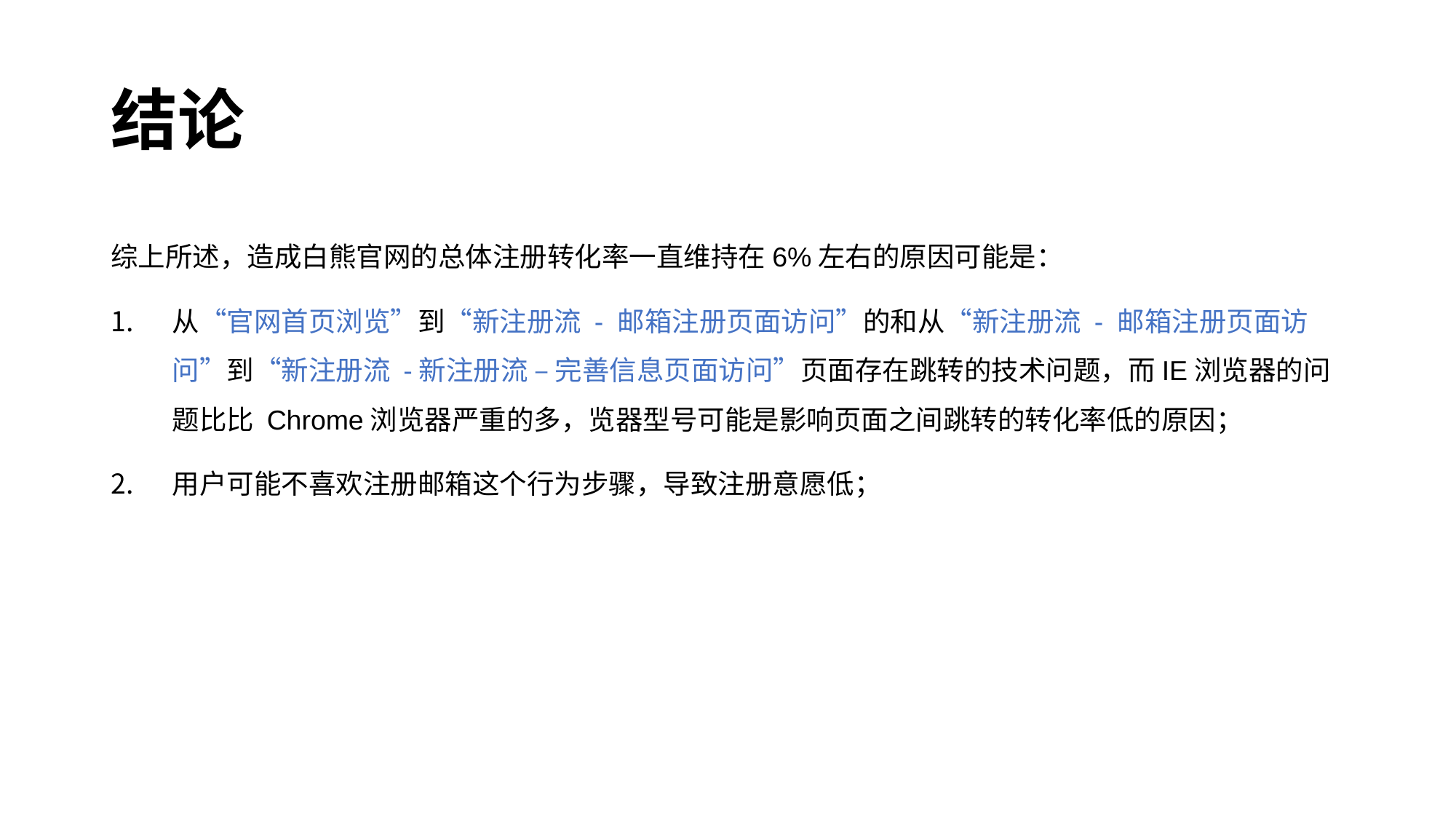

# 结论
综上所述，造成白熊官网的总体注册转化率一直维持在6%左右的原因可能是：
从“官网首页浏览”到“新注册流 - 邮箱注册页面访问”的和从“新注册流 - 邮箱注册页面访问”到“新注册流 -新注册流 – 完善信息页面访问”页面存在跳转的技术问题，而IE浏览器的问题比比 Chrome浏览器严重的多，览器型号可能是影响页面之间跳转的转化率低的原因；
用户可能不喜欢注册邮箱这个行为步骤，导致注册意愿低；